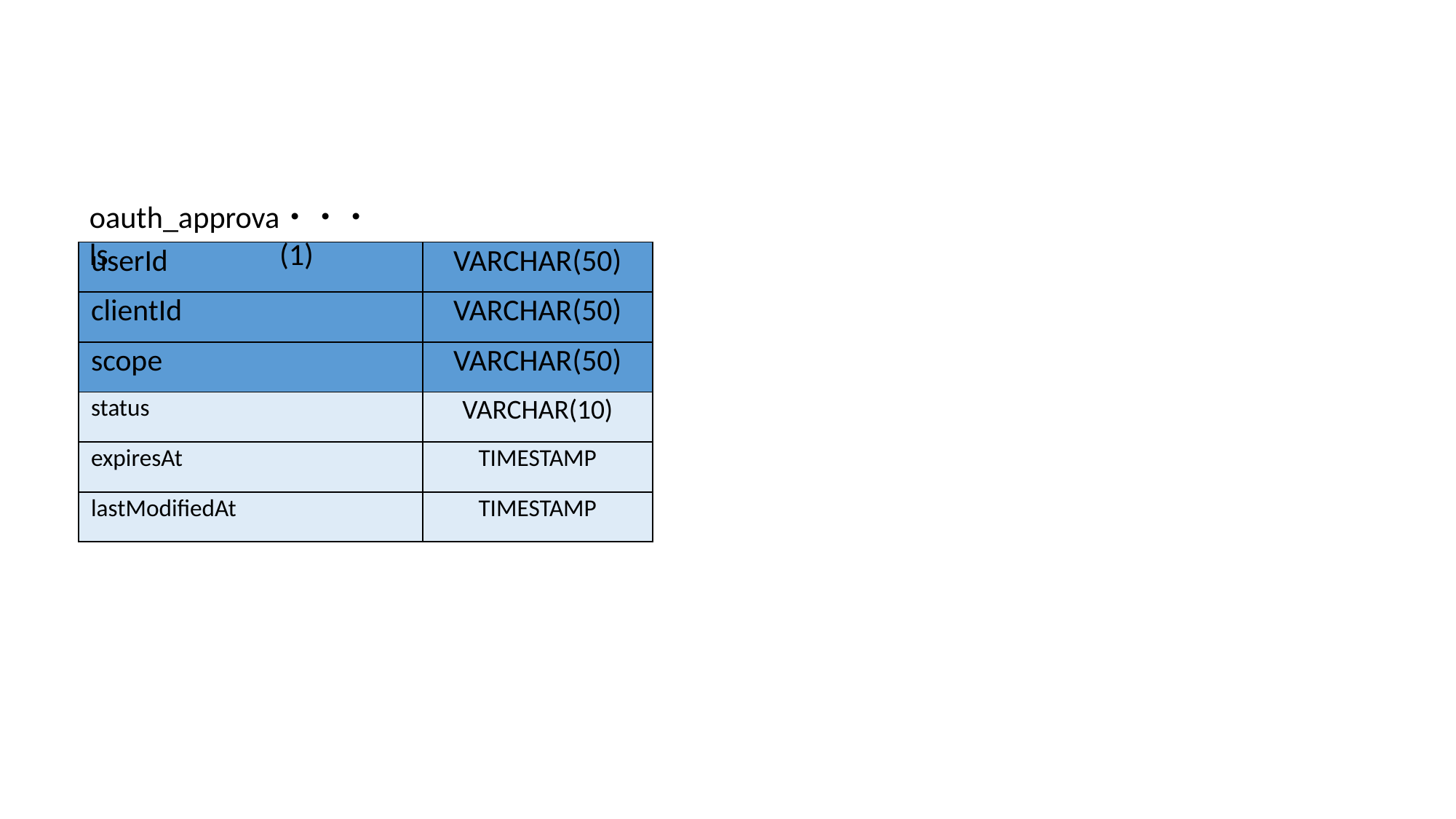

oauth_approvals
・・・(1)
| userId | VARCHAR(50) |
| --- | --- |
| clientId | VARCHAR(50) |
| scope | VARCHAR(50) |
| status | VARCHAR(10) |
| expiresAt | TIMESTAMP |
| lastModifiedAt | TIMESTAMP |